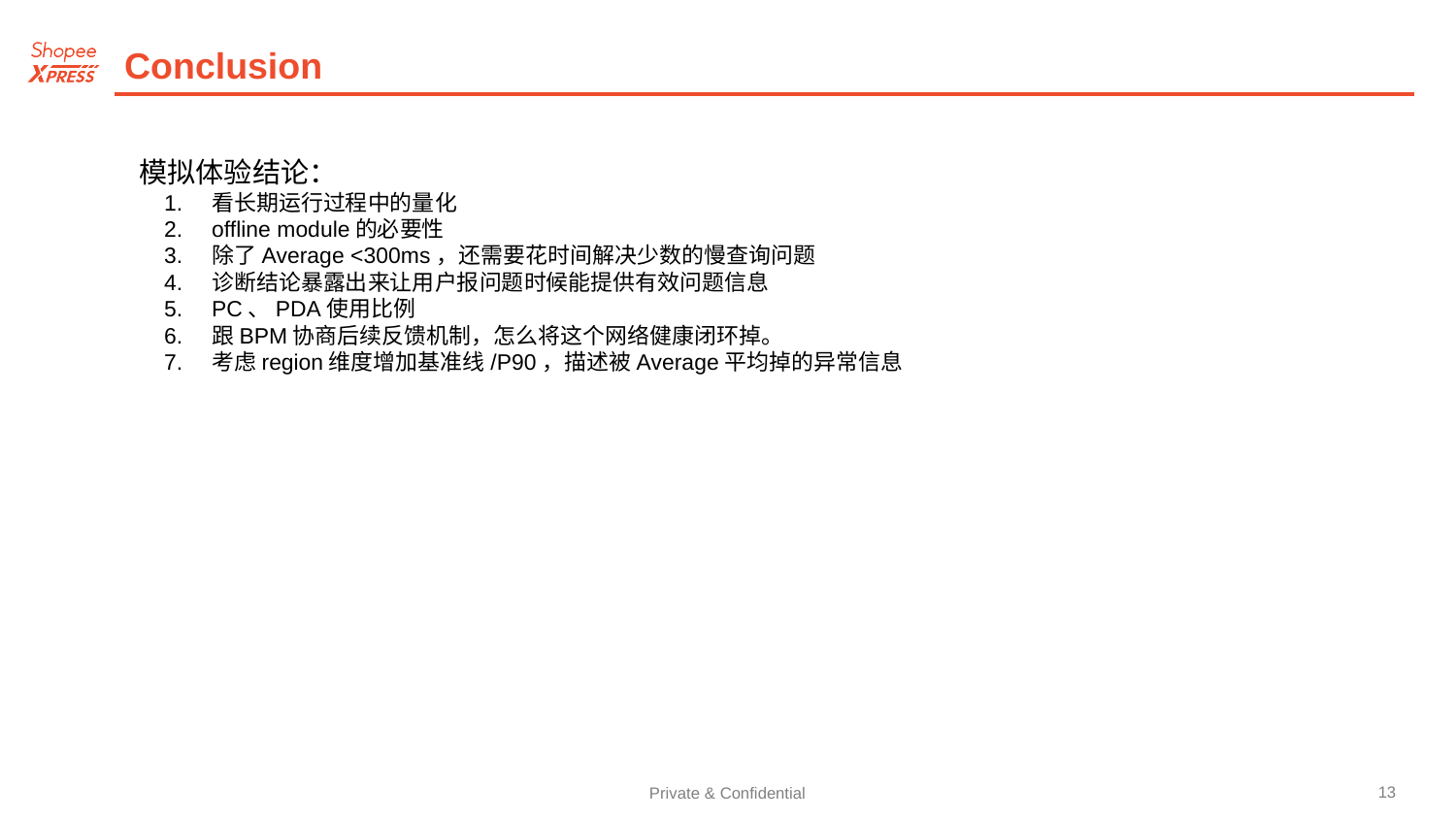

Conclusion
模拟体验结论：
看长期运行过程中的量化
offline module的必要性
除了Average <300ms，还需要花时间解决少数的慢查询问题
诊断结论暴露出来让用户报问题时候能提供有效问题信息
PC、PDA使用比例
跟BPM协商后续反馈机制，怎么将这个网络健康闭环掉。
考虑region维度增加基准线/P90，描述被Average平均掉的异常信息